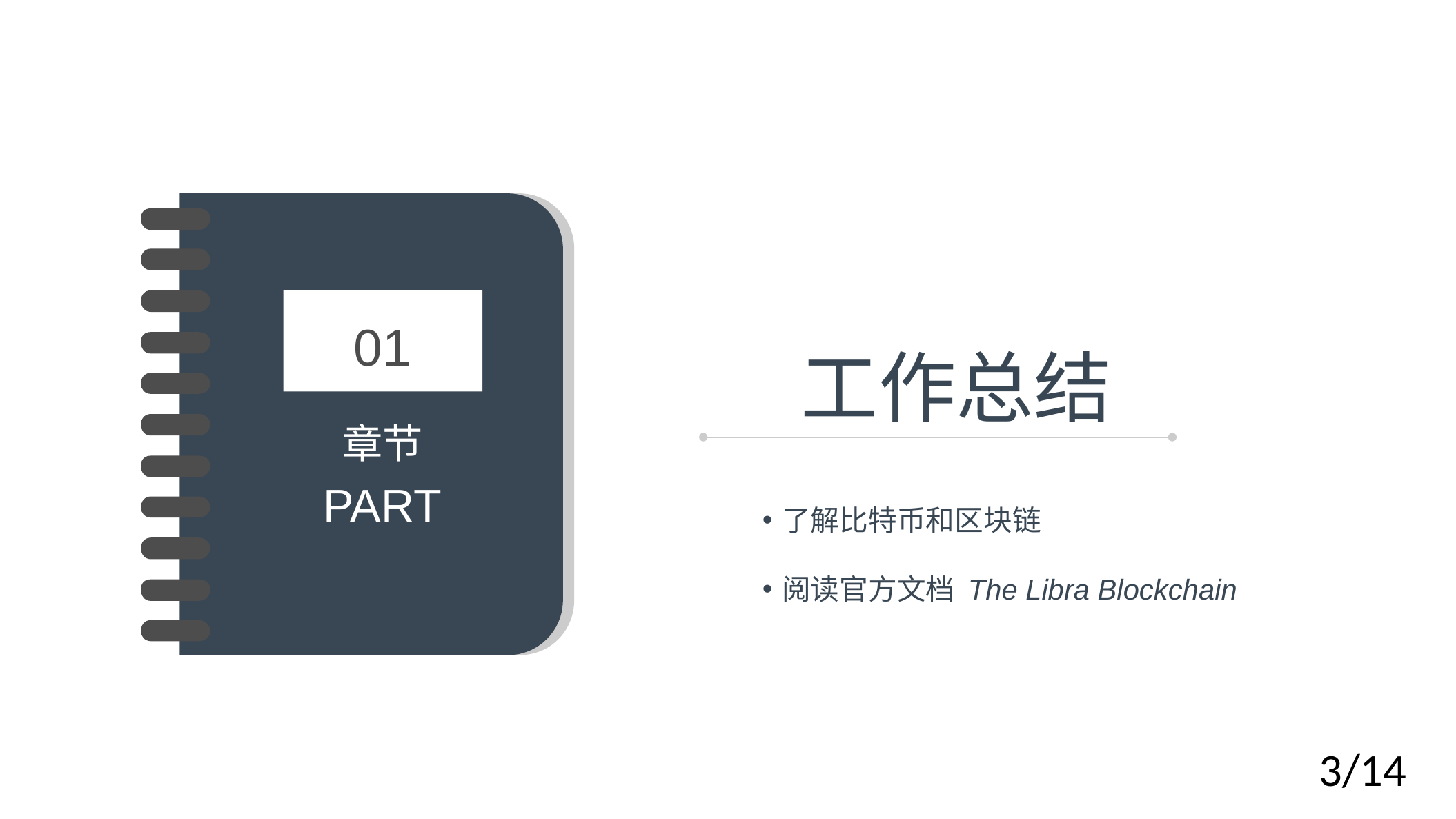

01
章节
PART
工作总结

了解比特币和区块链

阅读官方文档 The Libra Blockchain
3/14